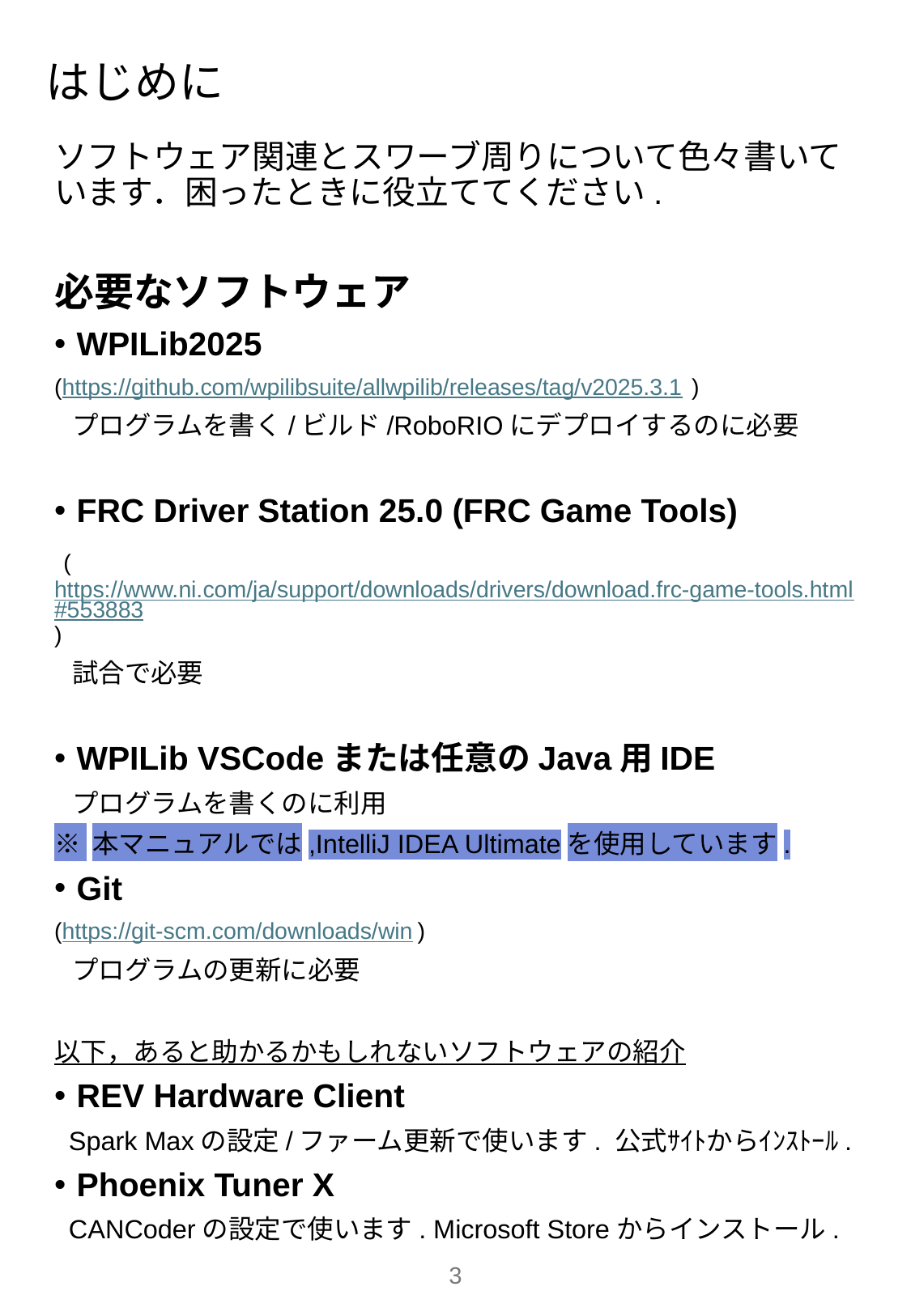

# はじめに
ソフトウェア関連とスワーブ周りについて色々書いています．困ったときに役立ててください.

必要なソフトウェア
WPILib2025
(https://github.com/wpilibsuite/allwpilib/releases/tag/v2025.3.1)
  プログラムを書く/ビルド/RoboRIOにデプロイするのに必要

FRC Driver Station 25.0 (FRC Game Tools)
 (https://www.ni.com/ja/support/downloads/drivers/download.frc-game-tools.html#553883)
  試合で必要

WPILib VSCodeまたは任意のJava用IDE
  プログラムを書くのに利用
※ 本マニュアルでは,IntelliJ IDEA Ultimateを使用しています.
Git
(https://git-scm.com/downloads/win)
  プログラムの更新に必要

以下，あると助かるかもしれないソフトウェアの紹介
REV Hardware Client
  Spark Maxの設定/ファーム更新で使います. 公式ｻｲﾄからｲﾝｽﾄｰﾙ.
Phoenix Tuner X
  CANCoderの設定で使います. Microsoft Storeからインストール.
3